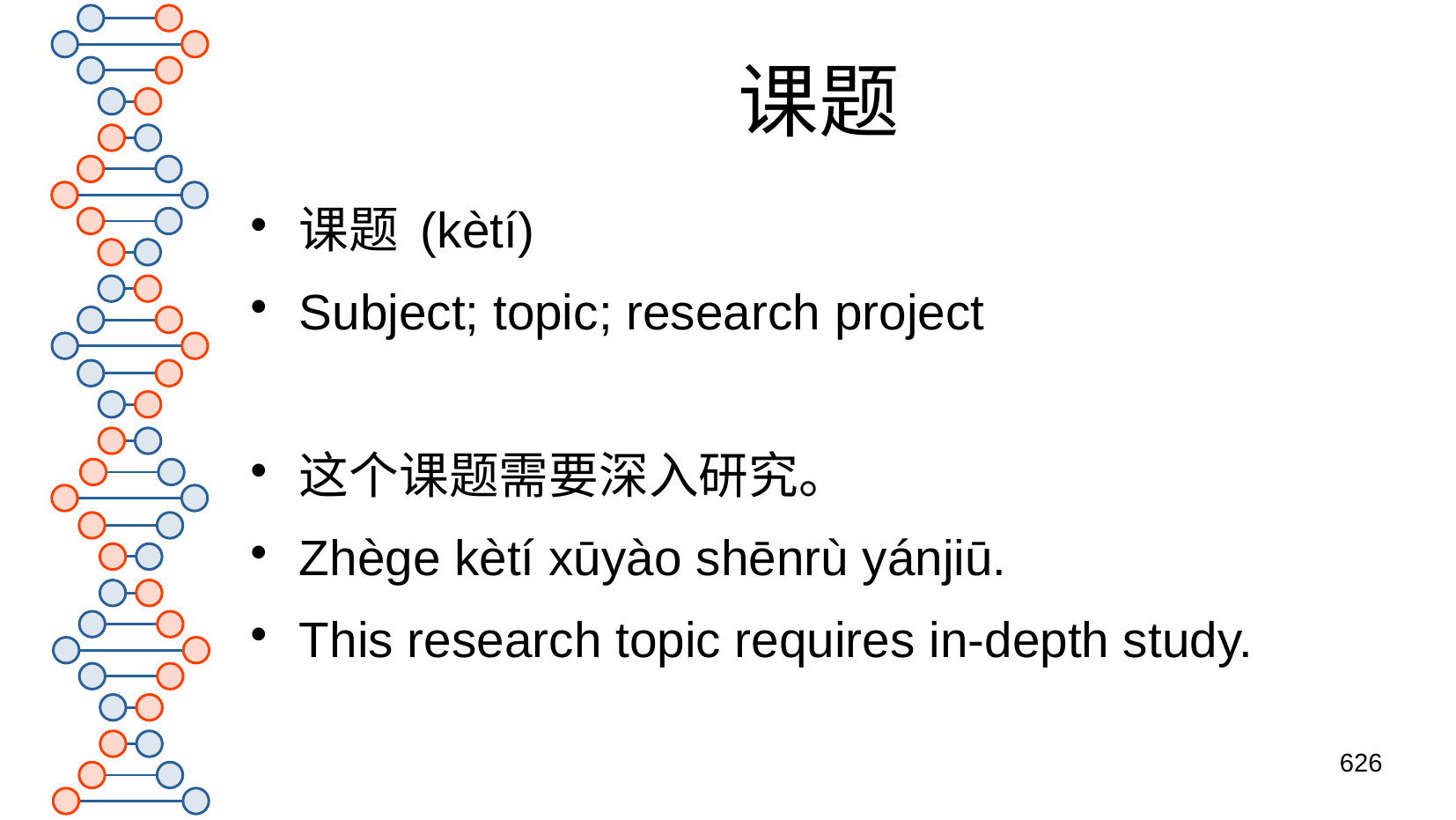

# 课题
课题 (kètí)
Subject; topic; research project

这个课题需要深入研究。
Zhège kètí xūyào shēnrù yánjiū.
This research topic requires in-depth study.
626